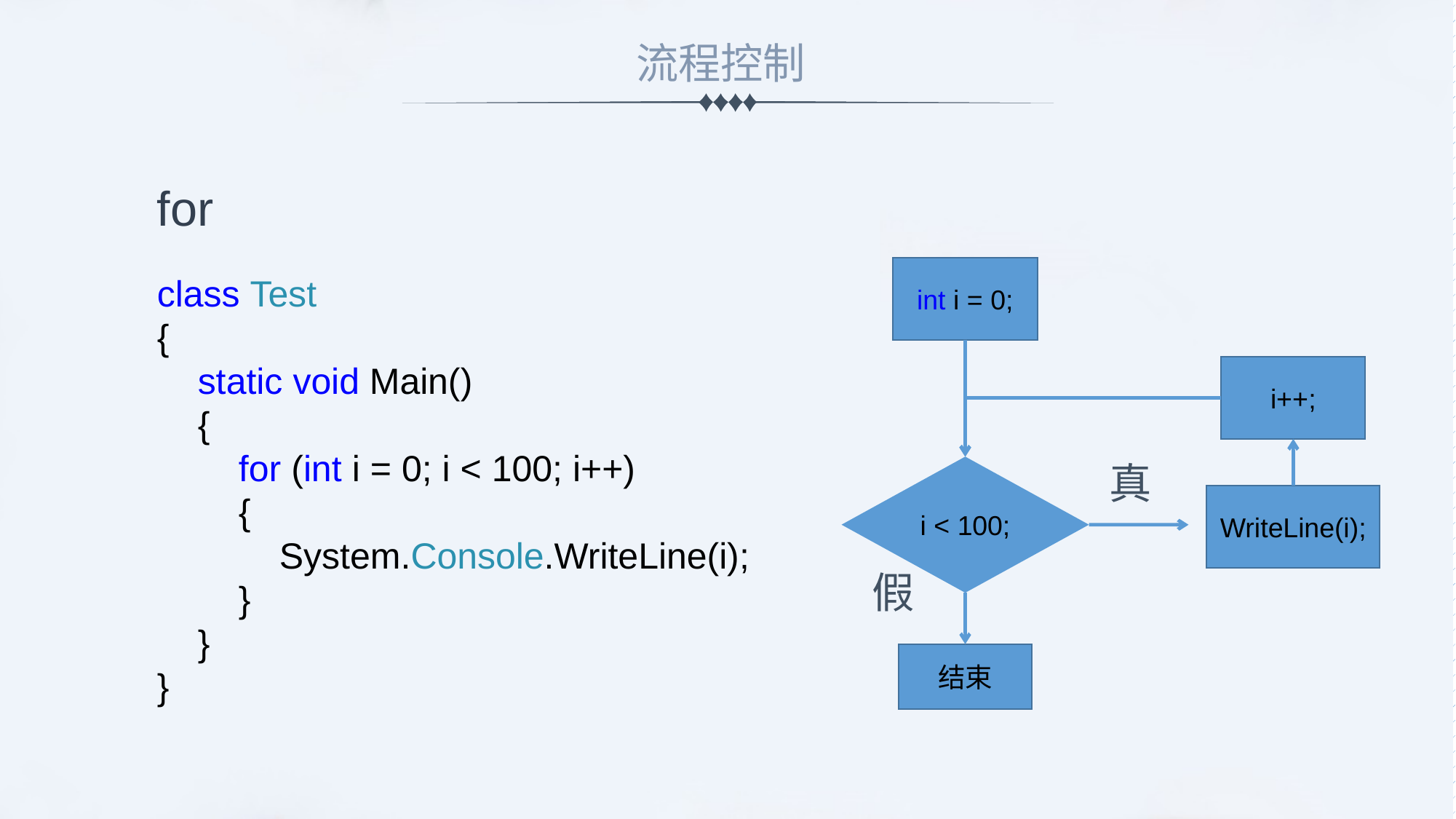

for
int i = 0;
class Test
{
    static void Main()
    {
        for (int i = 0; i < 100; i++)
        {
            System.Console.WriteLine(i);
        }
    }
}
i++;
i < 100;
真
WriteLine(i);
假
结束